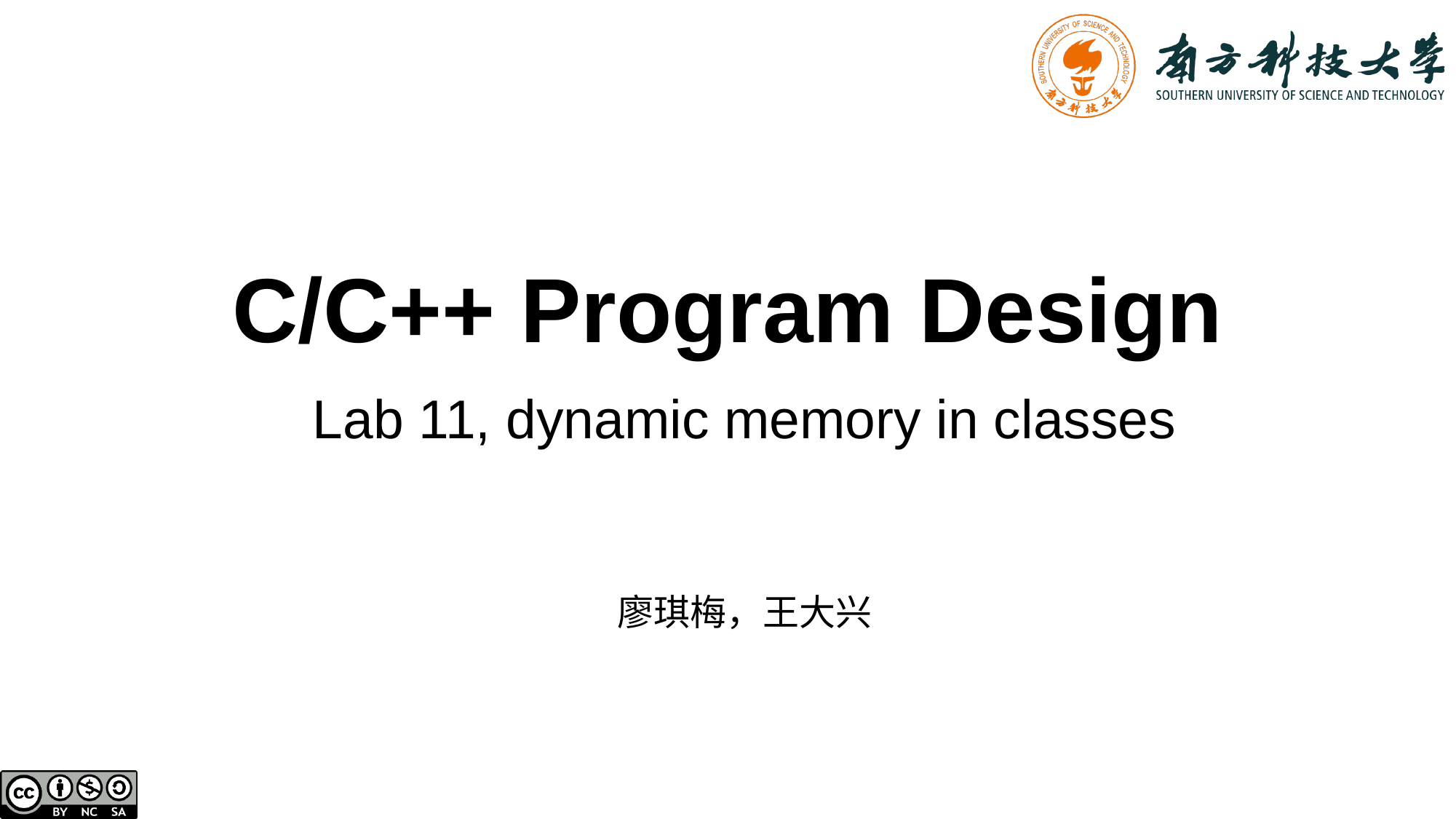

# C/C++ Program Design
Lab 11, dynamic memory in classes

廖琪梅，王大兴